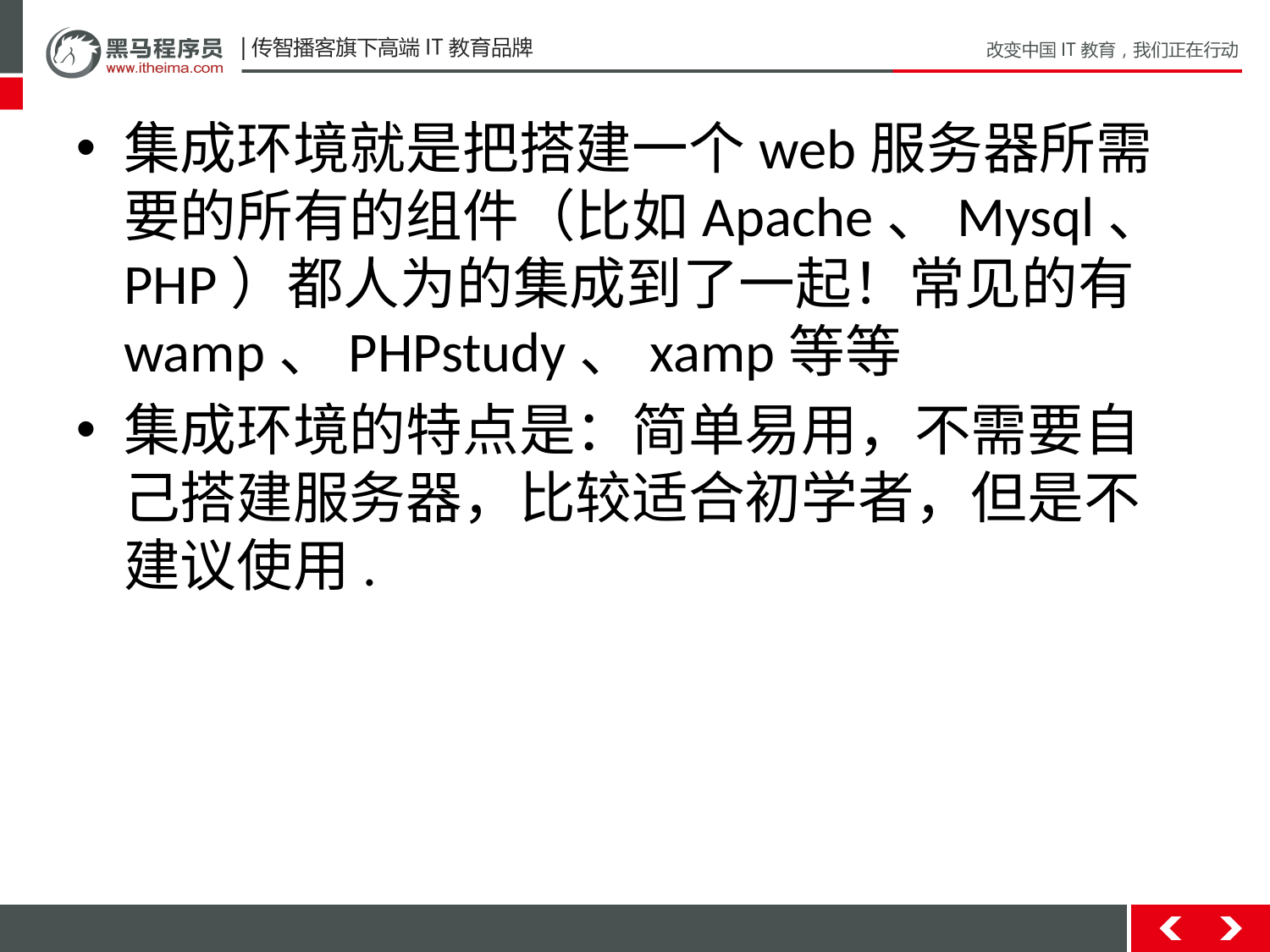

集成环境就是把搭建一个web服务器所需要的所有的组件（比如Apache、Mysql、PHP）都人为的集成到了一起！常见的有wamp、PHPstudy、xamp等等
集成环境的特点是：简单易用，不需要自己搭建服务器，比较适合初学者，但是不建议使用.